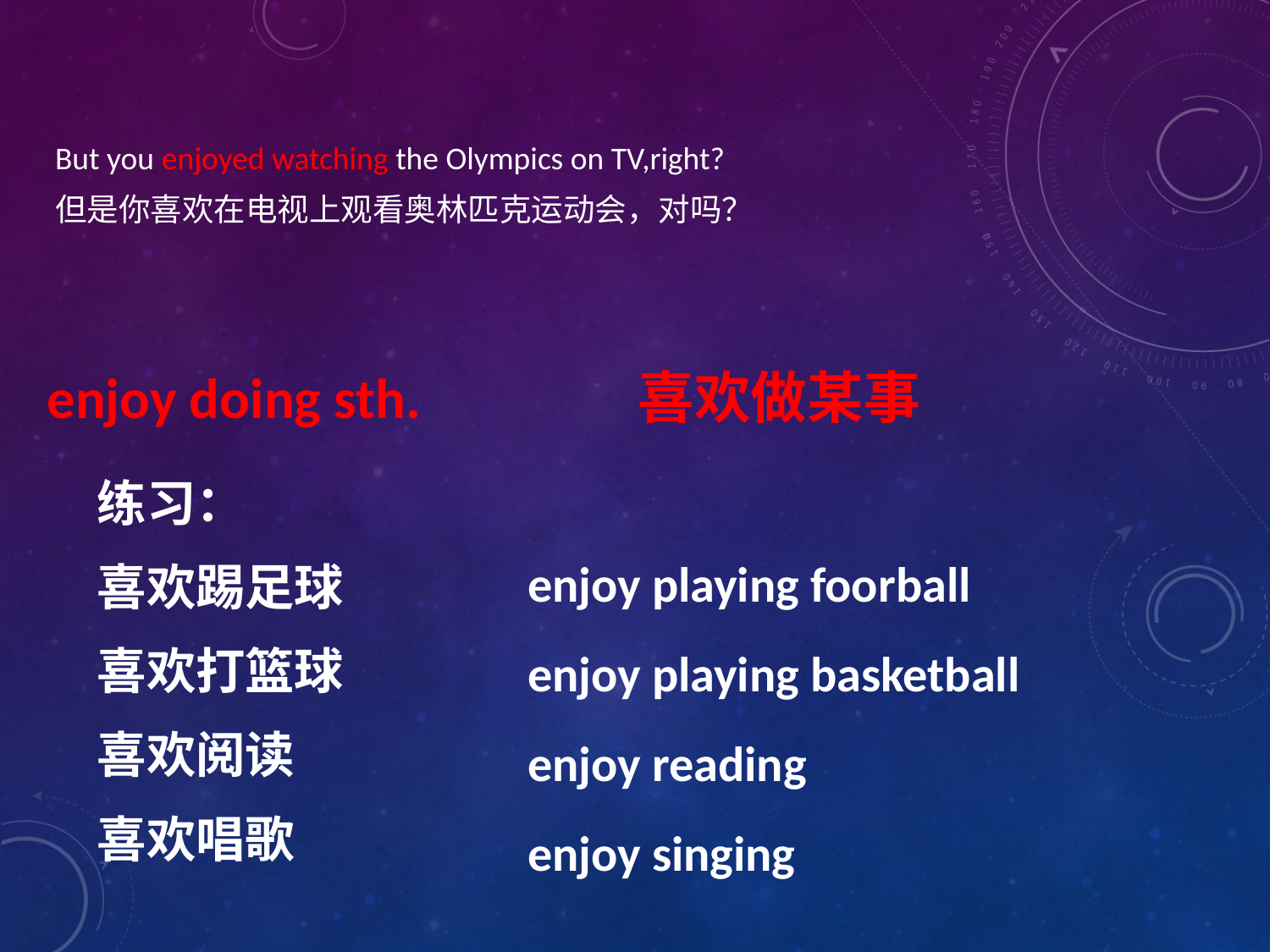

But you enjoyed watching the Olympics on TV,right?
但是你喜欢在电视上观看奥林匹克运动会，对吗？

enjoy doing sth.                喜欢做某事
练习：
喜欢踢足球
喜欢打篮球
喜欢阅读
喜欢唱歌
enjoy playing foorball
enjoy playing basketball
enjoy reading
enjoy singing